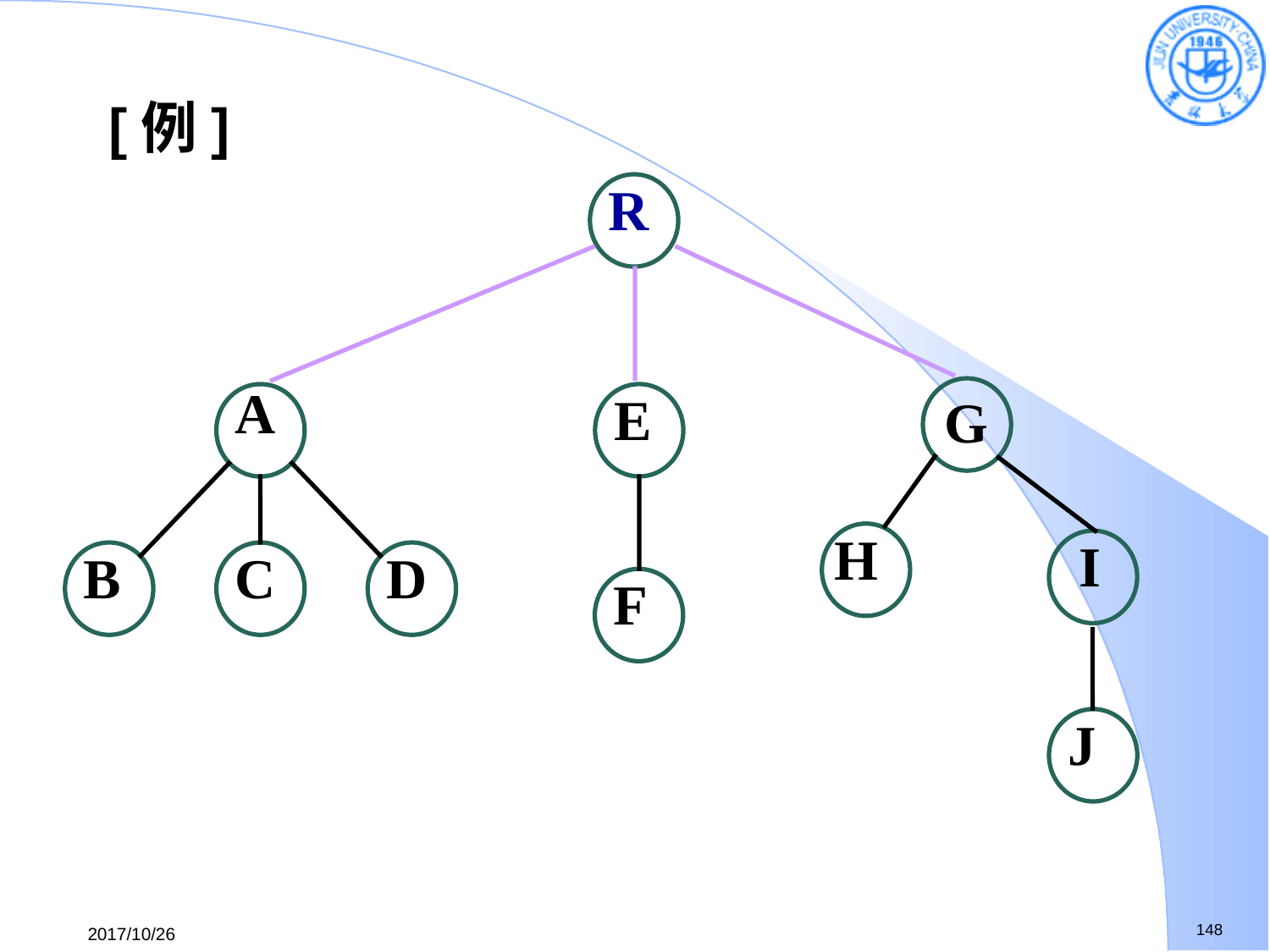

[例]
R

A

B

C

D

E

F

G

H
I

J